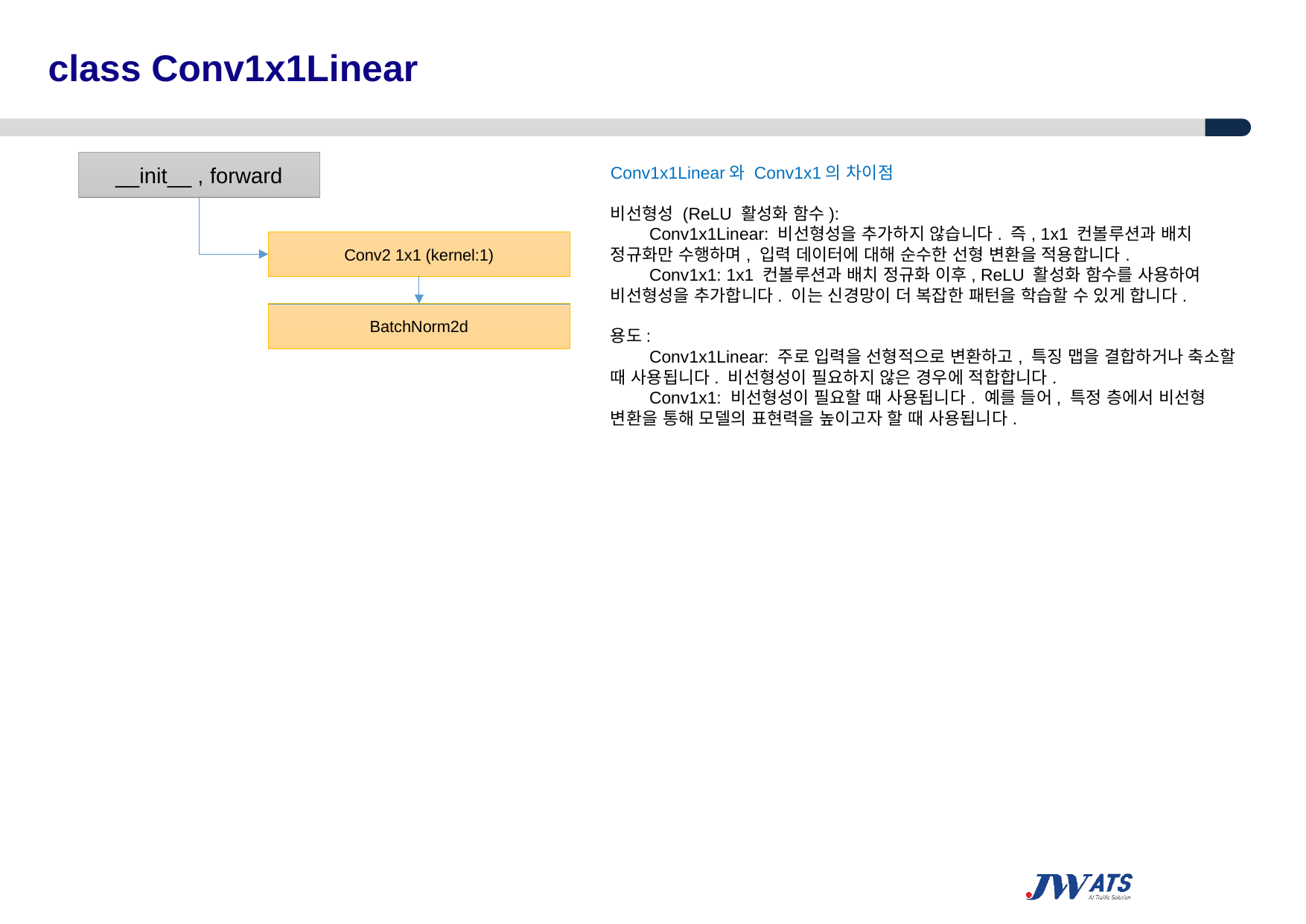

class Conv1x1Linear
__init__ , forward
Conv1x1Linear와 Conv1x1의 차이점

비선형성 (ReLU 활성화 함수):
        Conv1x1Linear: 비선형성을 추가하지 않습니다. 즉, 1x1 컨볼루션과 배치 정규화만 수행하며, 입력 데이터에 대해 순수한 선형 변환을 적용합니다.
        Conv1x1: 1x1 컨볼루션과 배치 정규화 이후, ReLU 활성화 함수를 사용하여 비선형성을 추가합니다. 이는 신경망이 더 복잡한 패턴을 학습할 수 있게 합니다.

용도:
        Conv1x1Linear: 주로 입력을 선형적으로 변환하고, 특징 맵을 결합하거나 축소할 때 사용됩니다. 비선형성이 필요하지 않은 경우에 적합합니다.
        Conv1x1: 비선형성이 필요할 때 사용됩니다. 예를 들어, 특정 층에서 비선형 변환을 통해 모델의 표현력을 높이고자 할 때 사용됩니다.
Conv2 1x1 (kernel:1)
BatchNorm2d